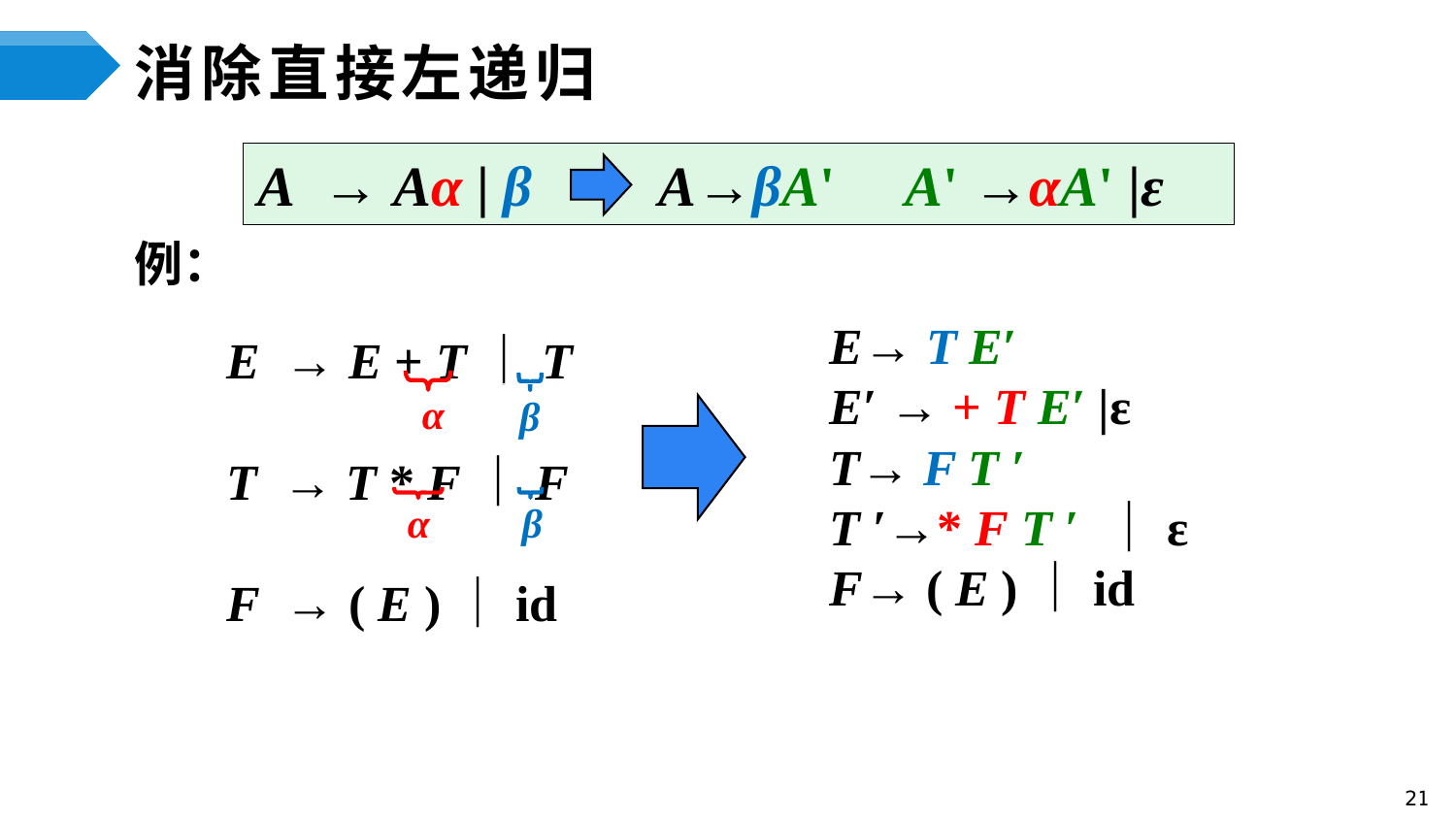

# 消除直接左递归
A  → Aα | β         A→βA'     A' →αA' |ε

例：
E  → E + T｜T
T  → T * F｜F
F  → ( E )｜id
E→ T E′
E′ → + T E′ |ε
T→ F T ′
T ′→* F T ′ ｜ε
F→ ( E )｜id

α

 β

α         β
21